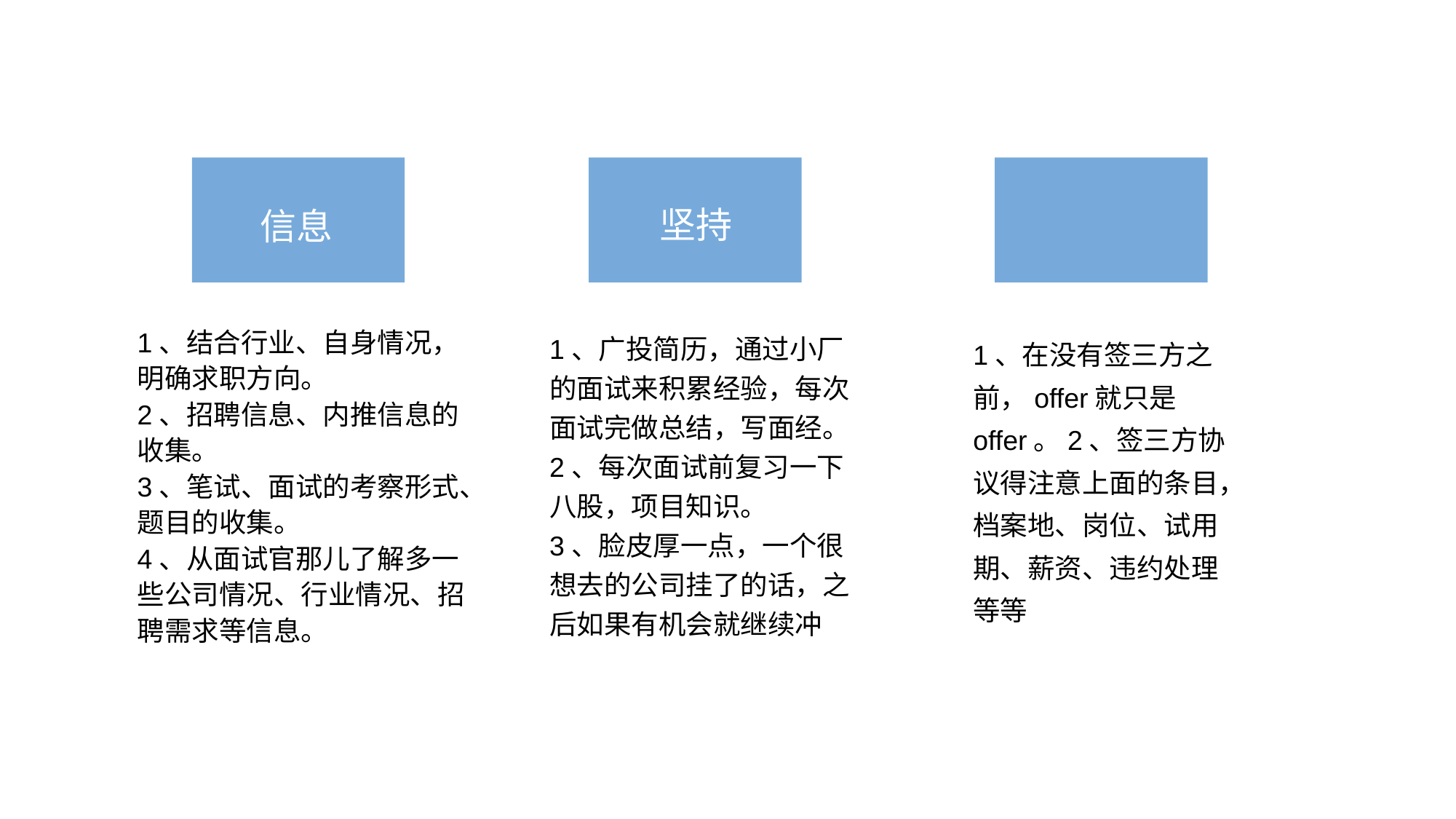

坚持
信息
1、结合行业、自身情况，明确求职方向。
2、招聘信息、内推信息的收集。
3、笔试、面试的考察形式、题目的收集。
4、从面试官那儿了解多一些公司情况、行业情况、招聘需求等信息。
1、广投简历，通过小厂的面试来积累经验，每次面试完做总结，写面经。
2、每次面试前复习一下八股，项目知识。
3、脸皮厚一点，一个很想去的公司挂了的话，之后如果有机会就继续冲
1、在没有签三方之前，offer就只是offer。2、签三方协议得注意上面的条目，档案地、岗位、试用期、薪资、违约处理等等